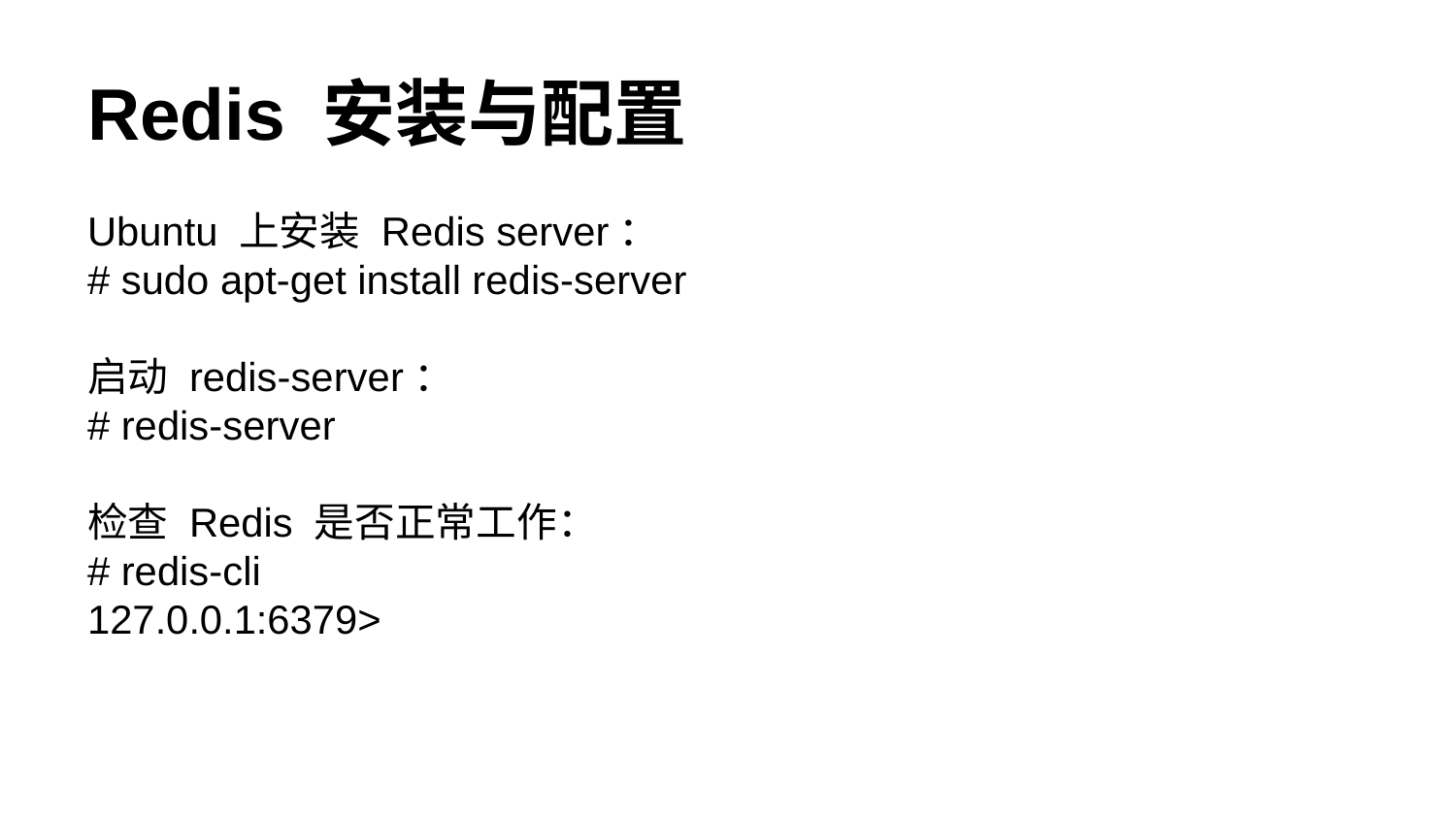

# Redis 安装与配置
Ubuntu 上安装 Redis server：
# sudo apt-get install redis-server

启动 redis-server：
# redis-server

检查 Redis 是否正常工作：
# redis-cli
127.0.0.1:6379>